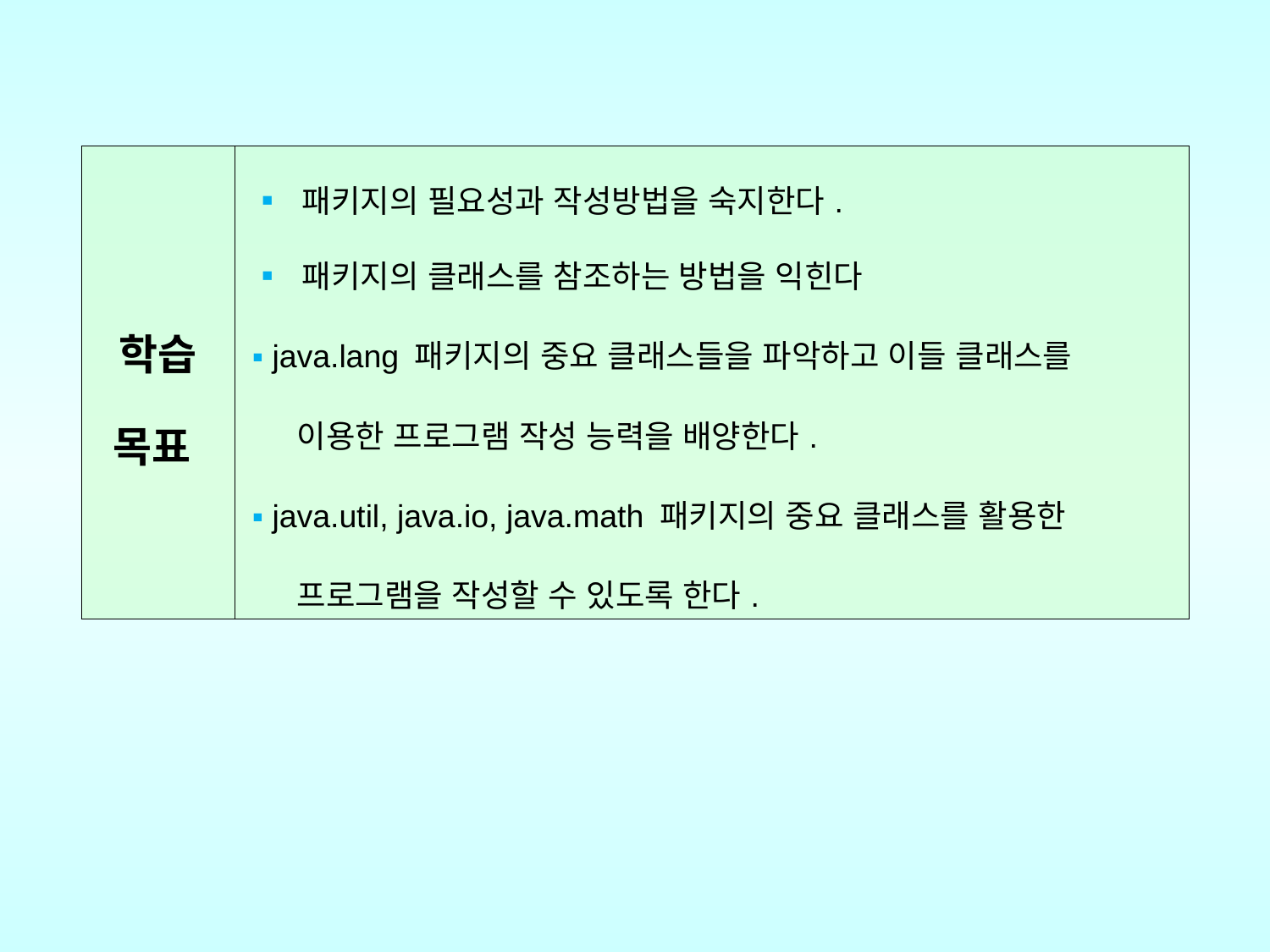

| 학습 목표 | ▪ 패키지의 필요성과 작성방법을 숙지한다. ▪ 패키지의 클래스를 참조하는 방법을 익힌다 ▪ java.lang 패키지의 중요 클래스들을 파악하고 이들 클래스를 이용한 프로그램 작성 능력을 배양한다. ▪ java.util, java.io, java.math 패키지의 중요 클래스를 활용한 프로그램을 작성할 수 있도록 한다. |
| --- | --- |